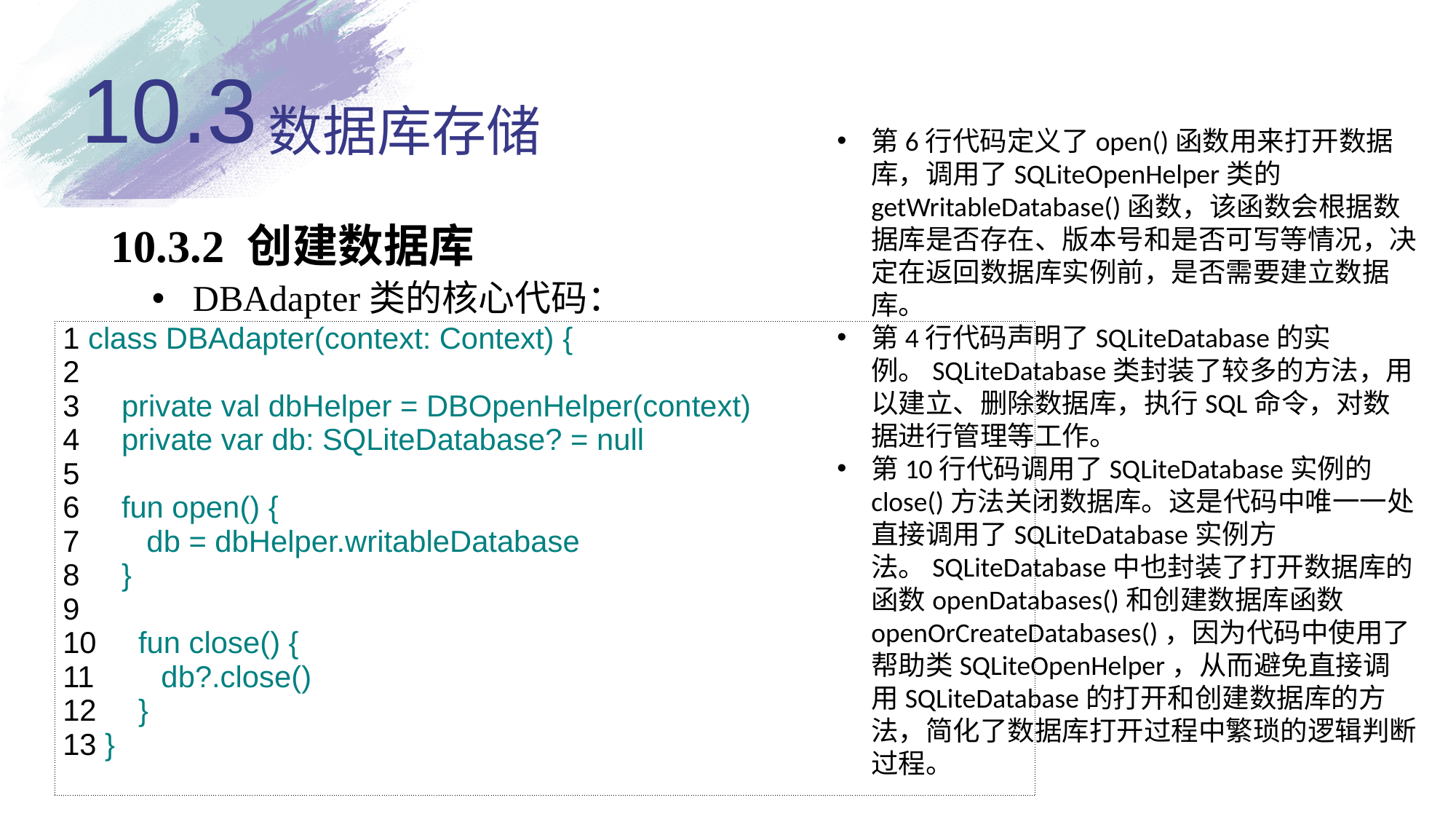

10.3
# 数据库存储
第6行代码定义了open()函数用来打开数据库，调用了SQLiteOpenHelper类的getWritableDatabase()函数，该函数会根据数据库是否存在、版本号和是否可写等情况，决定在返回数据库实例前，是否需要建立数据库。
第4行代码声明了SQLiteDatabase的实例。SQLiteDatabase类封装了较多的方法，用以建立、删除数据库，执行SQL命令，对数据进行管理等工作。
第10行代码调用了SQLiteDatabase实例的close()方法关闭数据库。这是代码中唯一一处直接调用了SQLiteDatabase实例方法。SQLiteDatabase中也封装了打开数据库的函数openDatabases()和创建数据库函数openOrCreateDatabases()，因为代码中使用了帮助类SQLiteOpenHelper，从而避免直接调用SQLiteDatabase的打开和创建数据库的方法，简化了数据库打开过程中繁琐的逻辑判断过程。
10.3.2 创建数据库
DBAdapter类的核心代码：
| 1 class DBAdapter(context: Context) { 2  3  private val dbHelper = DBOpenHelper(context) 4  private var db: SQLiteDatabase? = null 5  6  fun open() { 7  db = dbHelper.writableDatabase 8  } 9  10  fun close() { 11  db?.close() 12  } 13 } |
| --- |